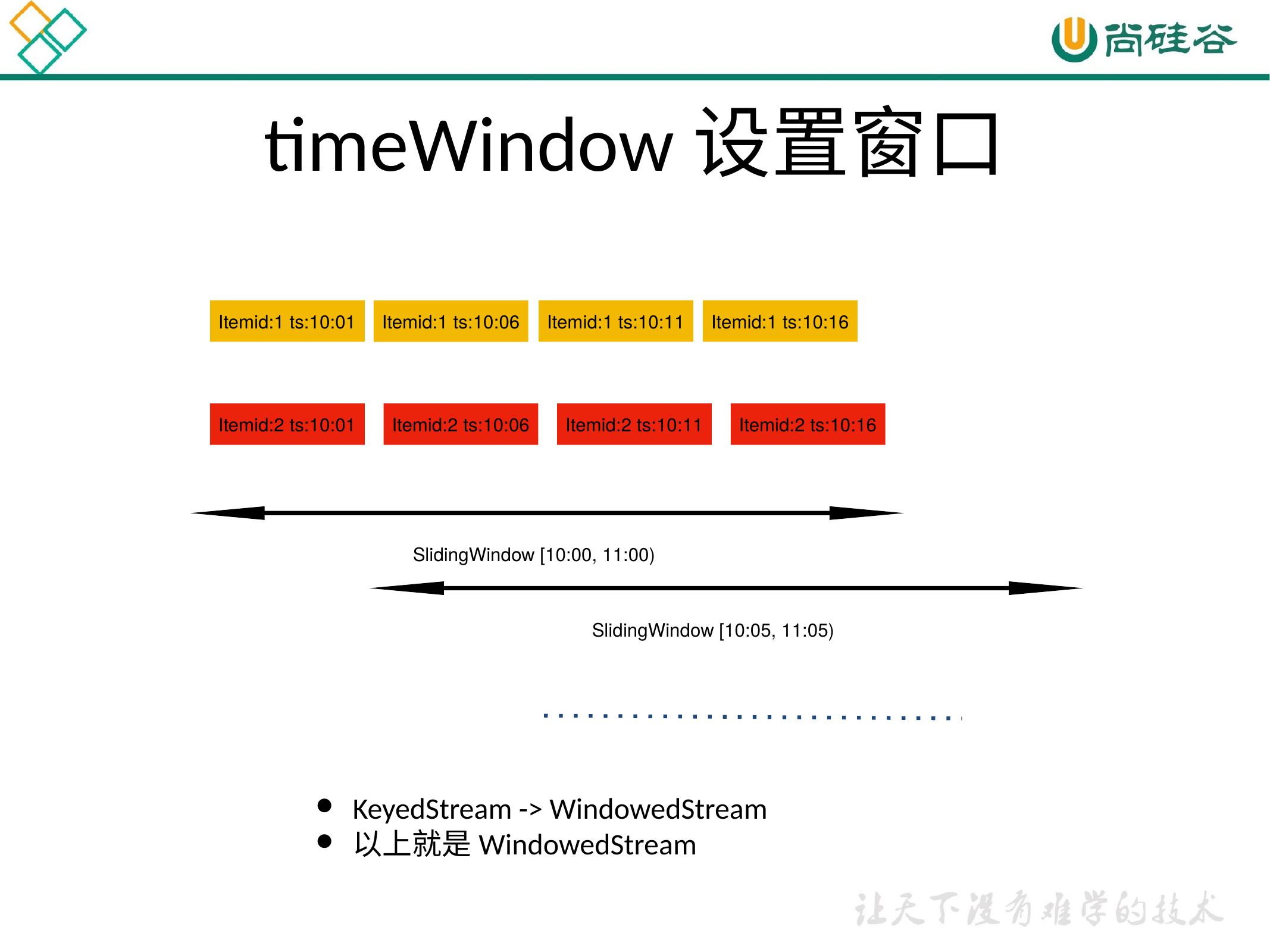

# timeWindow设置窗口
Itemid:1 ts:10:01

Itemid:1 ts:10:11

Itemid:1 ts:10:16

Itemid:1 ts:10:06

Itemid:2 ts:10:11

Itemid:2 ts:10:16

Itemid:2 ts:10:06

Itemid:2 ts:10:01

SlidingWindow [10:00, 11:00)

SlidingWindow [10:05, 11:05)
KeyedStream -> WindowedStream
以上就是WindowedStream